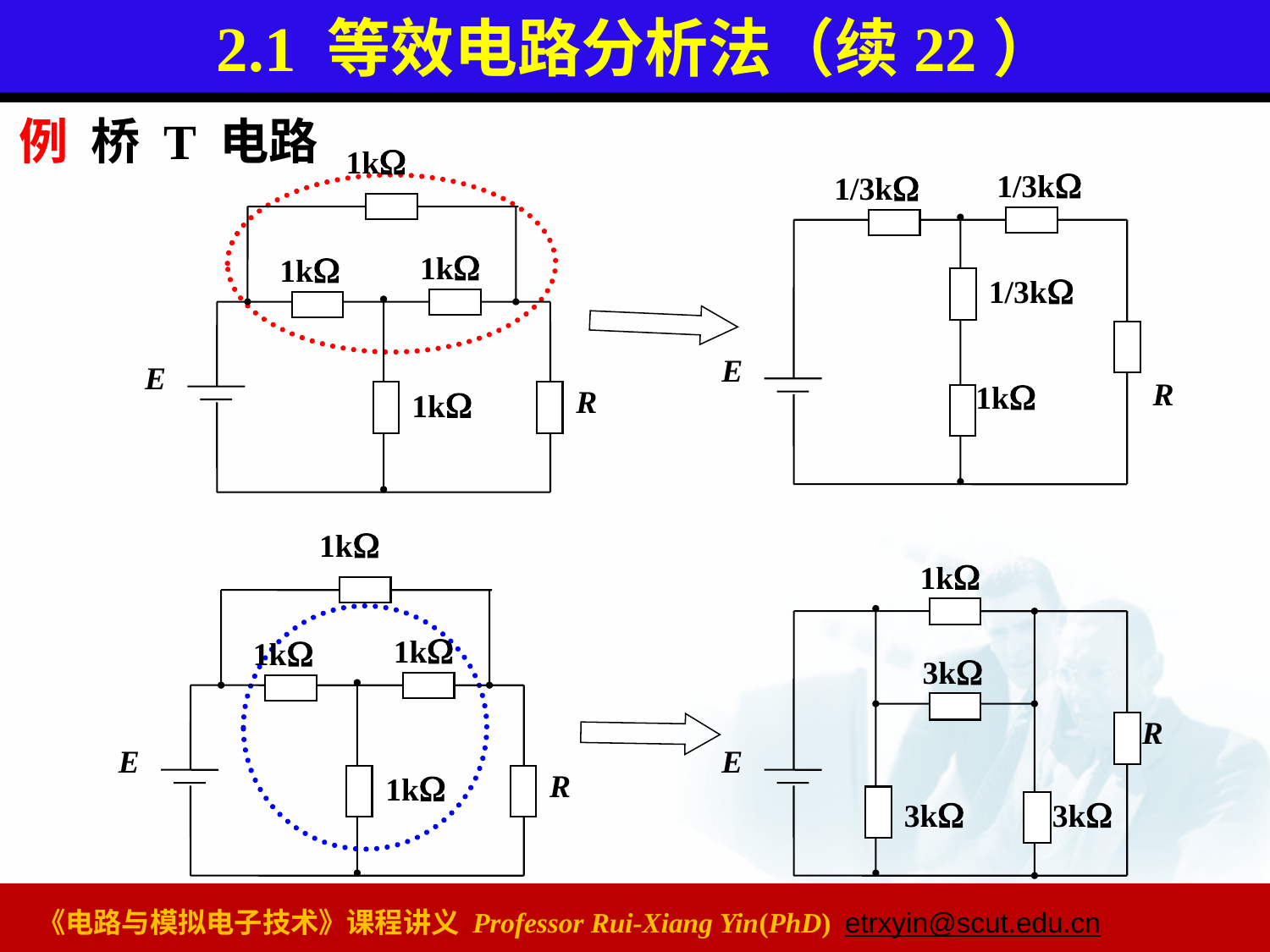

2.1 等效电路分析法（续22）
例  桥 T 电路
1kΩ

1kΩ
1kΩ

E
1kΩ
R

1/3kΩ
1/3kΩ

1/3kΩ

E
1kΩ
R

1kΩ

1kΩ
1kΩ

E
1kΩ
R

1kΩ

3kΩ

R

E

3kΩ
3kΩ